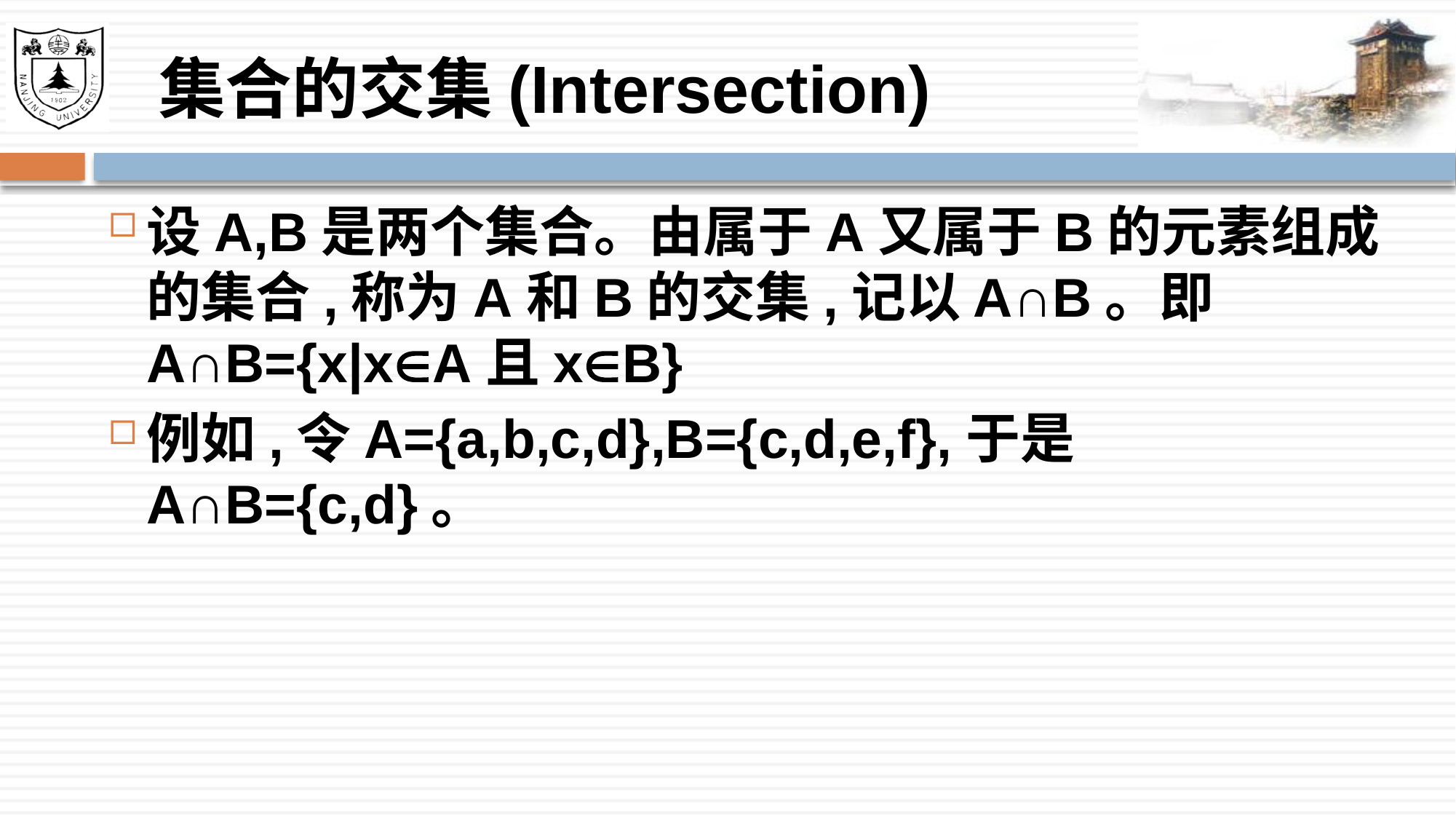

# 集合的交集(Intersection)
设A,B是两个集合。由属于A又属于B的元素组成的集合,称为A和B的交集,记以A∩B。即A∩B={x|x∈A且x∈B}
例如,令A={a,b,c,d},B={c,d,e,f},于是A∩B={c,d}。